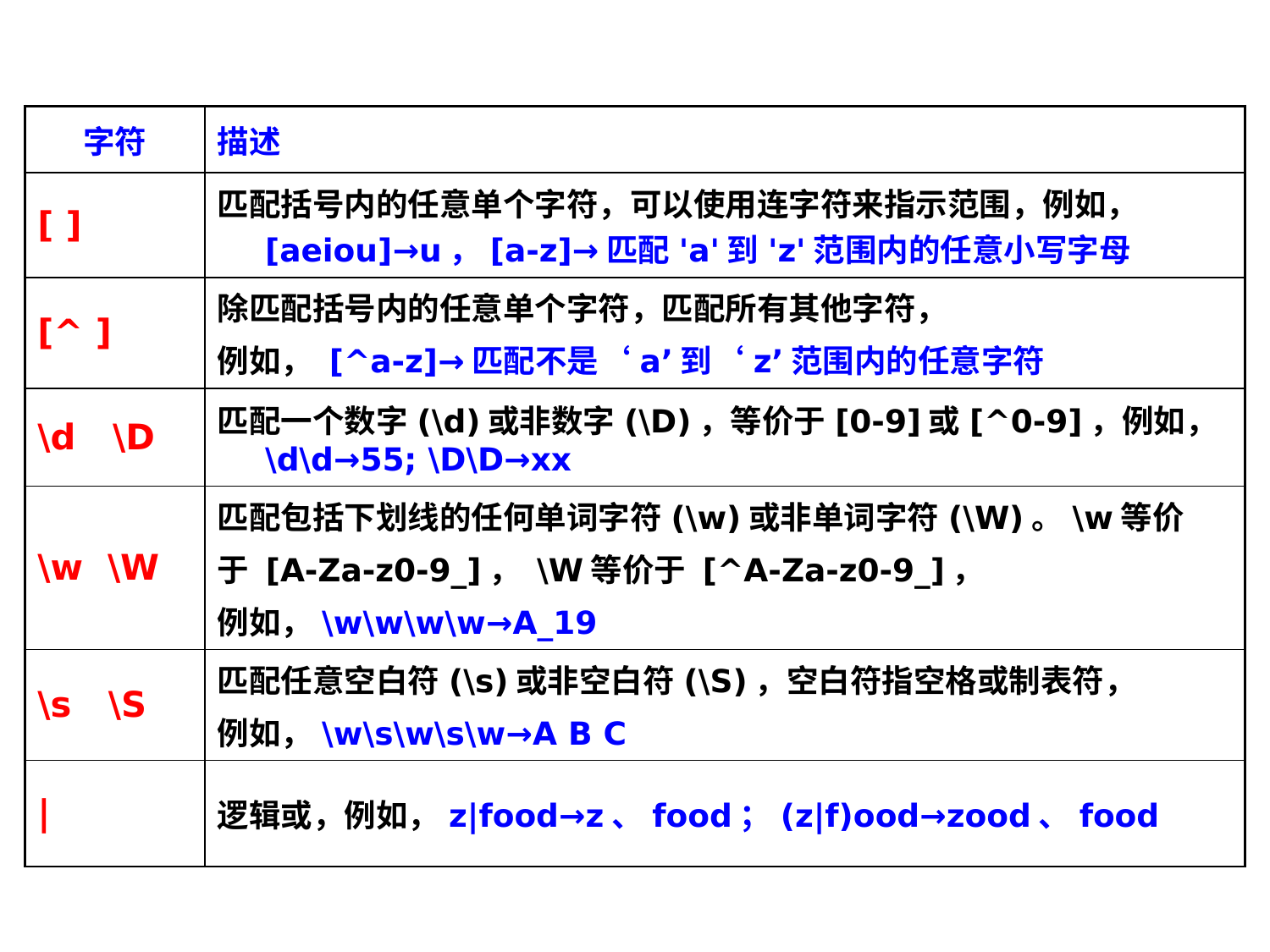

| 字符 | 描述 |
| --- | --- |
| [ ] | 匹配括号内的任意单个字符，可以使用连字符来指示范围，例如，[aeiou]→u，[a-z]→匹配'a'到'z'范围内的任意小写字母 |
| [^ ] | 除匹配括号内的任意单个字符，匹配所有其他字符， 例如， [^a-z]→匹配不是‘a’到‘z’范围内的任意字符 |
| \d \D | 匹配一个数字(\d)或非数字(\D)，等价于[0-9]或[^0-9]，例如，\d\d→55; \D\D→xx |
| \w \W | 匹配包括下划线的任何单词字符(\w)或非单词字符(\W)。\w等价 于 [A-Za-z0-9\_]， \W等价于 [^A-Za-z0-9\_]， 例如，\w\w\w\w→A\_19 |
| \s \S | 匹配任意空白符(\s)或非空白符(\S)，空白符指空格或制表符， 例如，\w\s\w\s\w→A B C |
| | | 逻辑或，例如，z|food→z、food；(z|f)ood→zood、food |